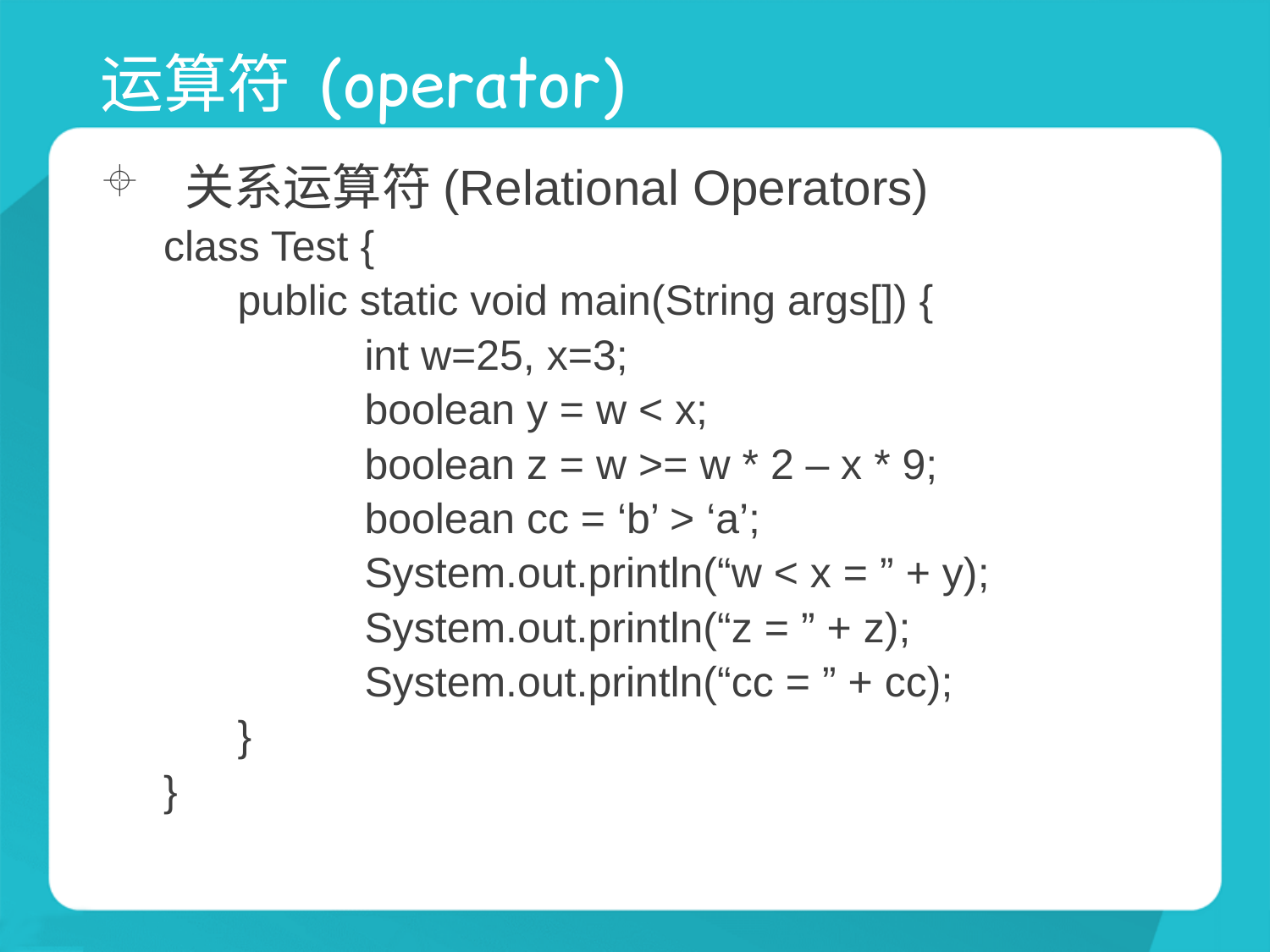

# 运算符 (operator)
关系运算符(Relational Operators)
class Test {
	public static void main(String args[]) {
		int w=25, x=3;
		boolean y = w < x;
		boolean z = w >= w * 2 – x * 9;
		boolean cc = ‘b’ > ‘a’;
		System.out.println(“w < x = ” + y);
		System.out.println(“z = ” + z);
		System.out.println(“cc = ” + cc);
	}
}